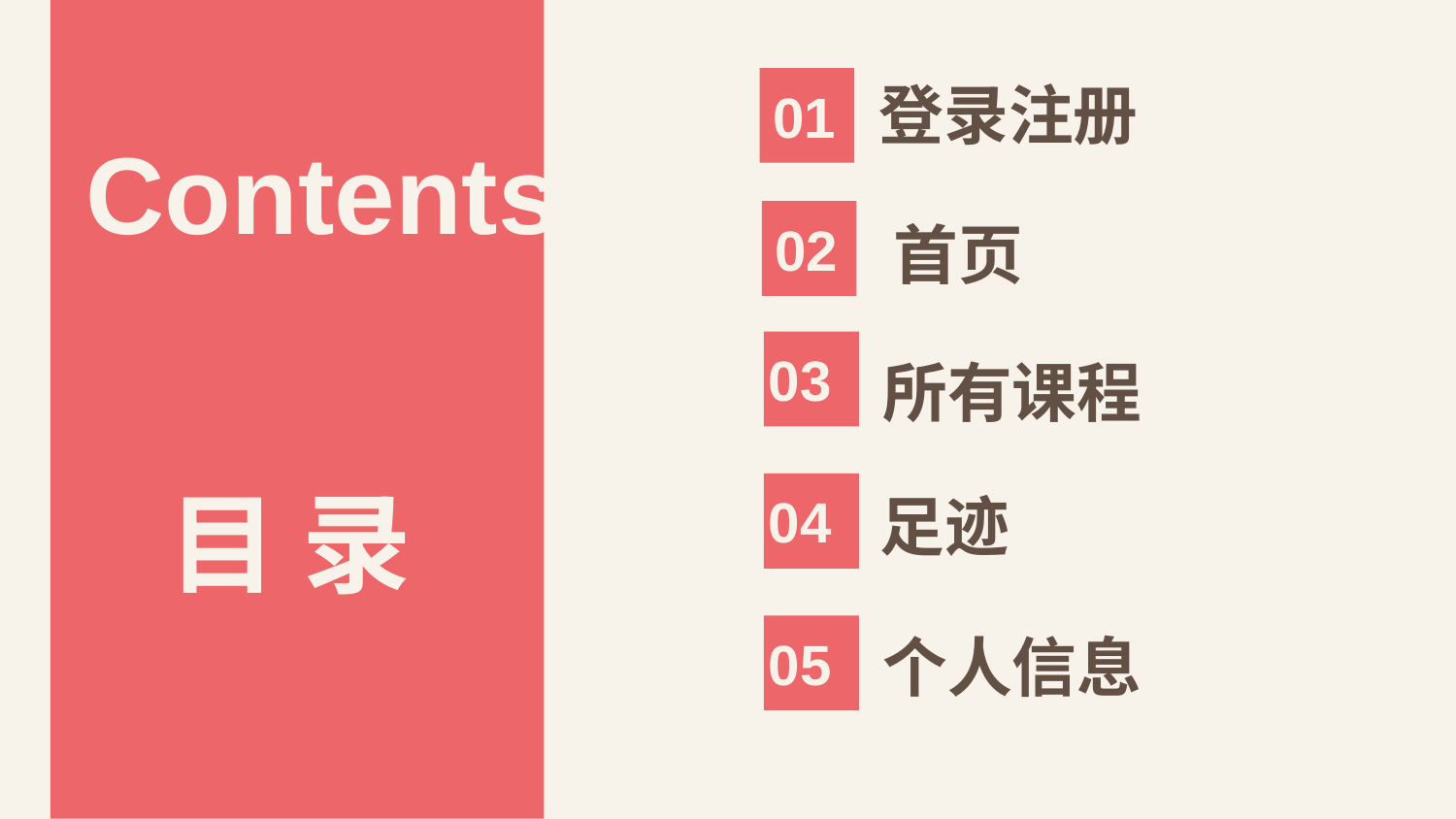

登录注册

01
Contents

02
首页

03
所有课程
目 录

04
足迹

05
个人信息